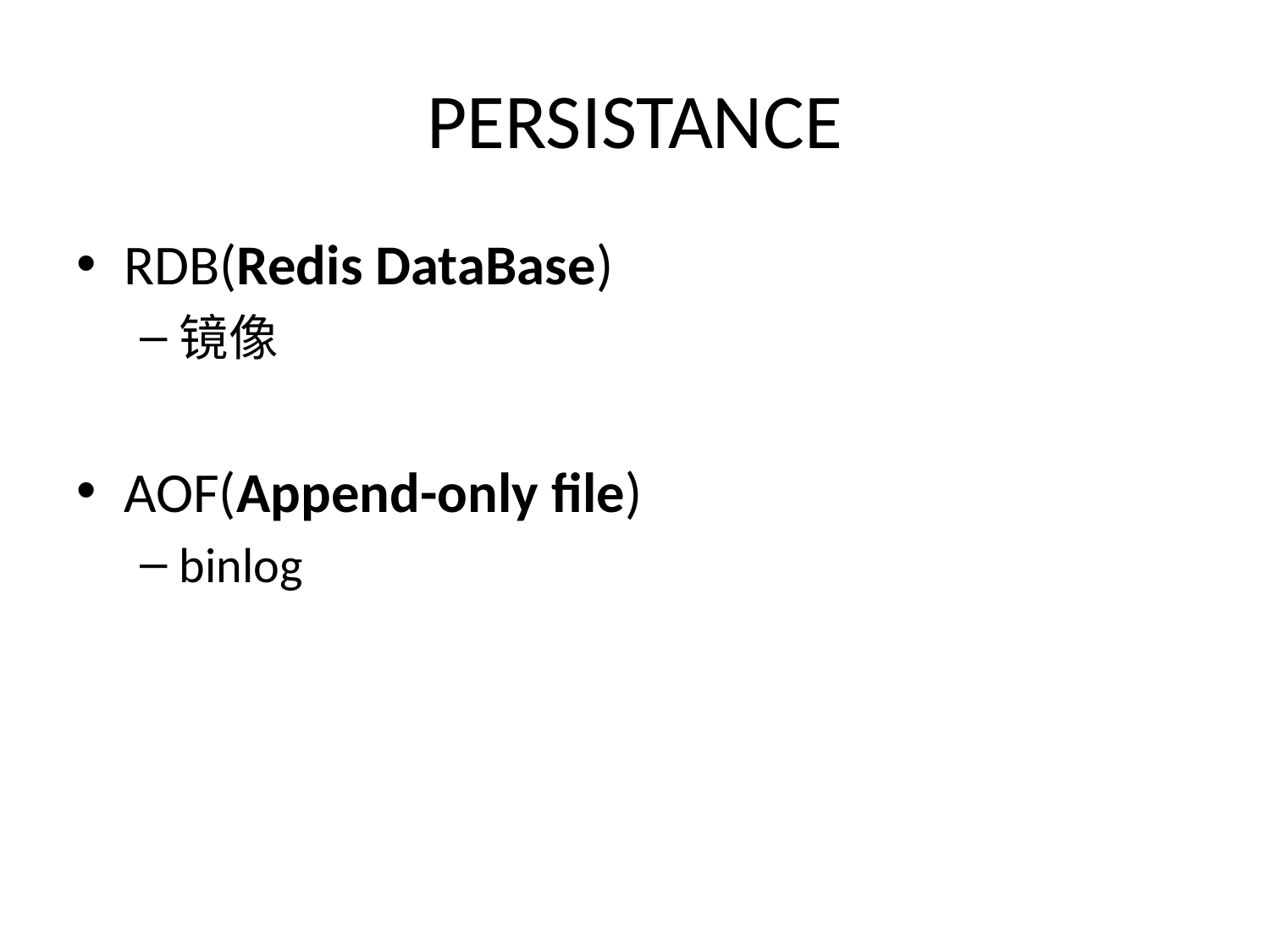

# PERSISTANCE
RDB(Redis DataBase)
镜像

AOF(Append-only file)
binlog